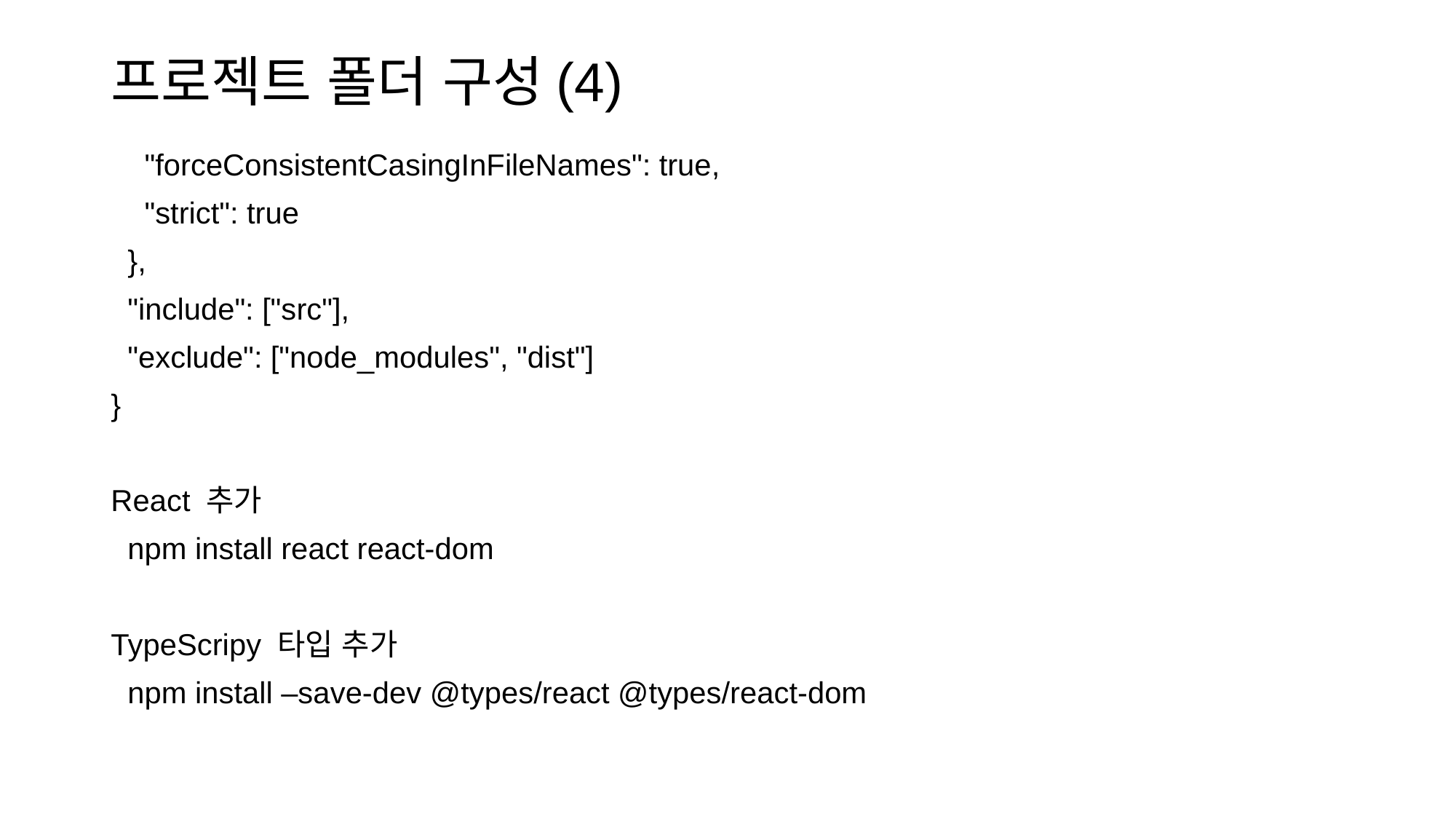

# 프로젝트 폴더 구성(4)
    "forceConsistentCasingInFileNames": true,
    "strict": true
  },
  "include": ["src"],
  "exclude": ["node_modules", "dist"]
}

React 추가
  npm install react react-dom

TypeScripy 타입 추가
  npm install –save-dev @types/react @types/react-dom